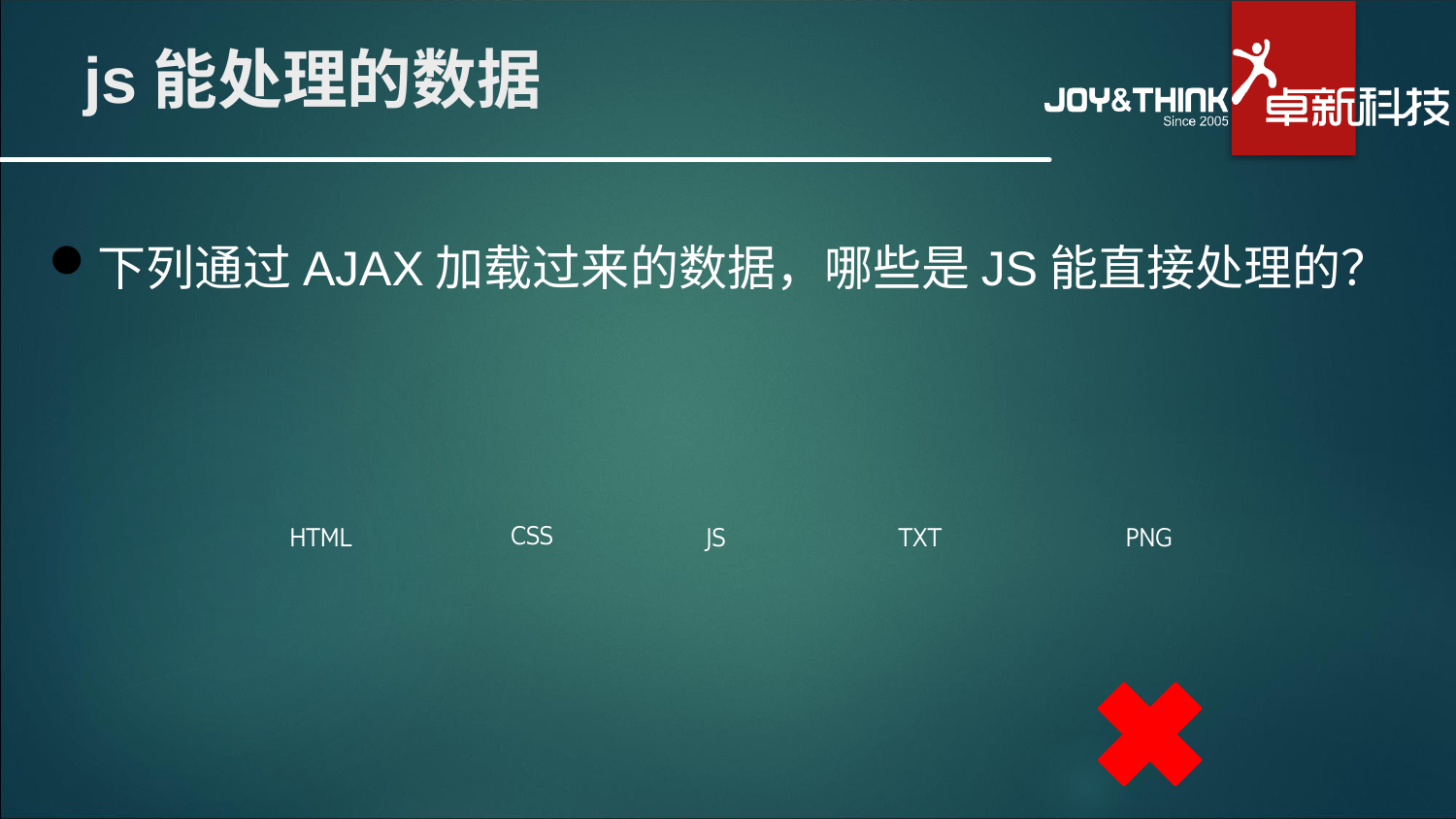

# js能处理的数据

下列通过AJAX加载过来的数据，哪些是JS能直接处理的？
CSS
HTML
JS
TXT
PNG